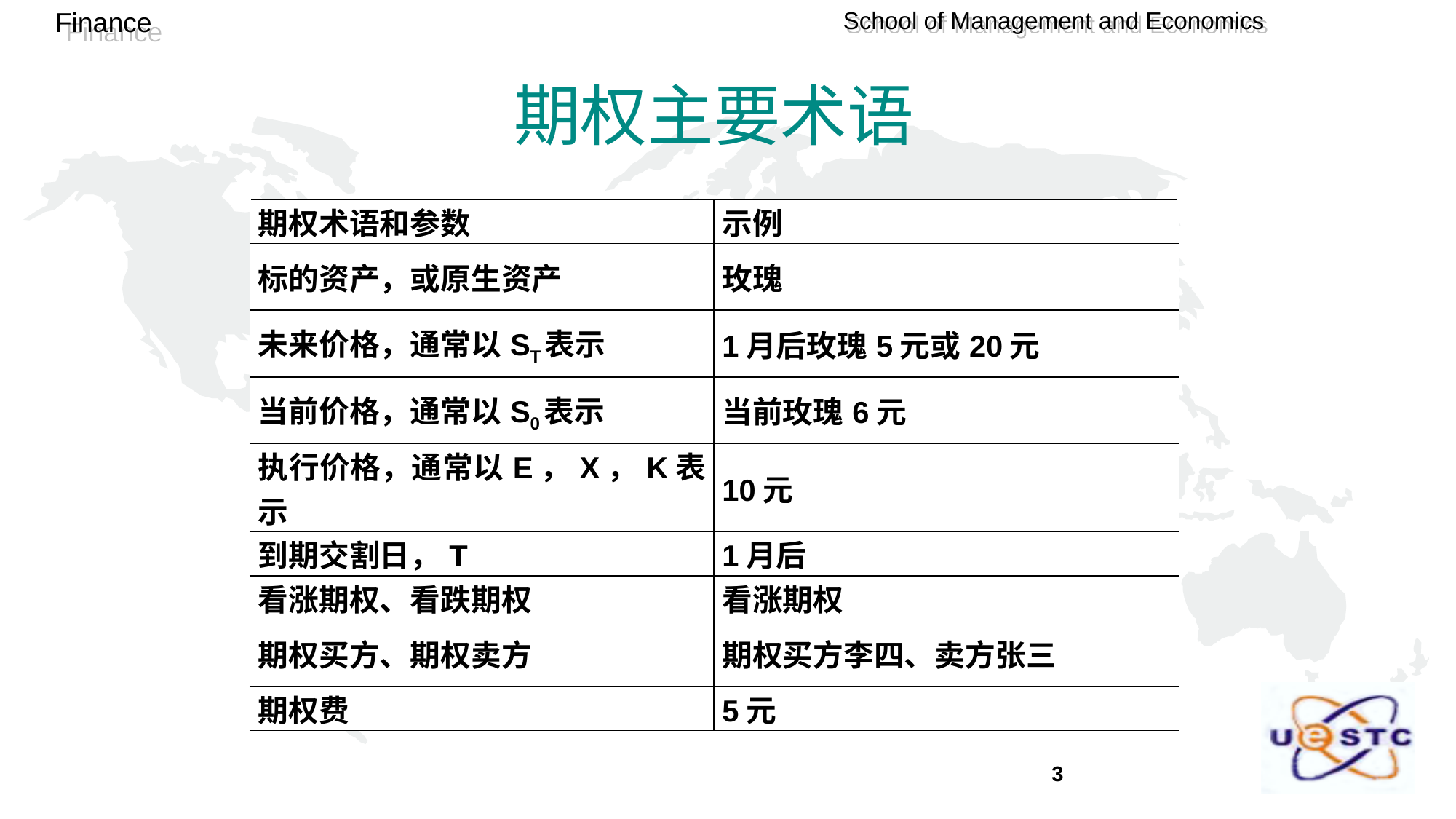

# 期权主要术语
| 期权术语和参数 | 示例 |
| --- | --- |
| 标的资产，或原生资产 | 玫瑰 |
| 未来价格，通常以ST表示 | 1月后玫瑰5元或20元 |
| 当前价格，通常以S0表示 | 当前玫瑰6元 |
| 执行价格，通常以E，X，K表示 | 10元 |
| 到期交割日，T | 1月后 |
| 看涨期权、看跌期权 | 看涨期权 |
| 期权买方、期权卖方 | 期权买方李四、卖方张三 |
| 期权费 | 5元 |